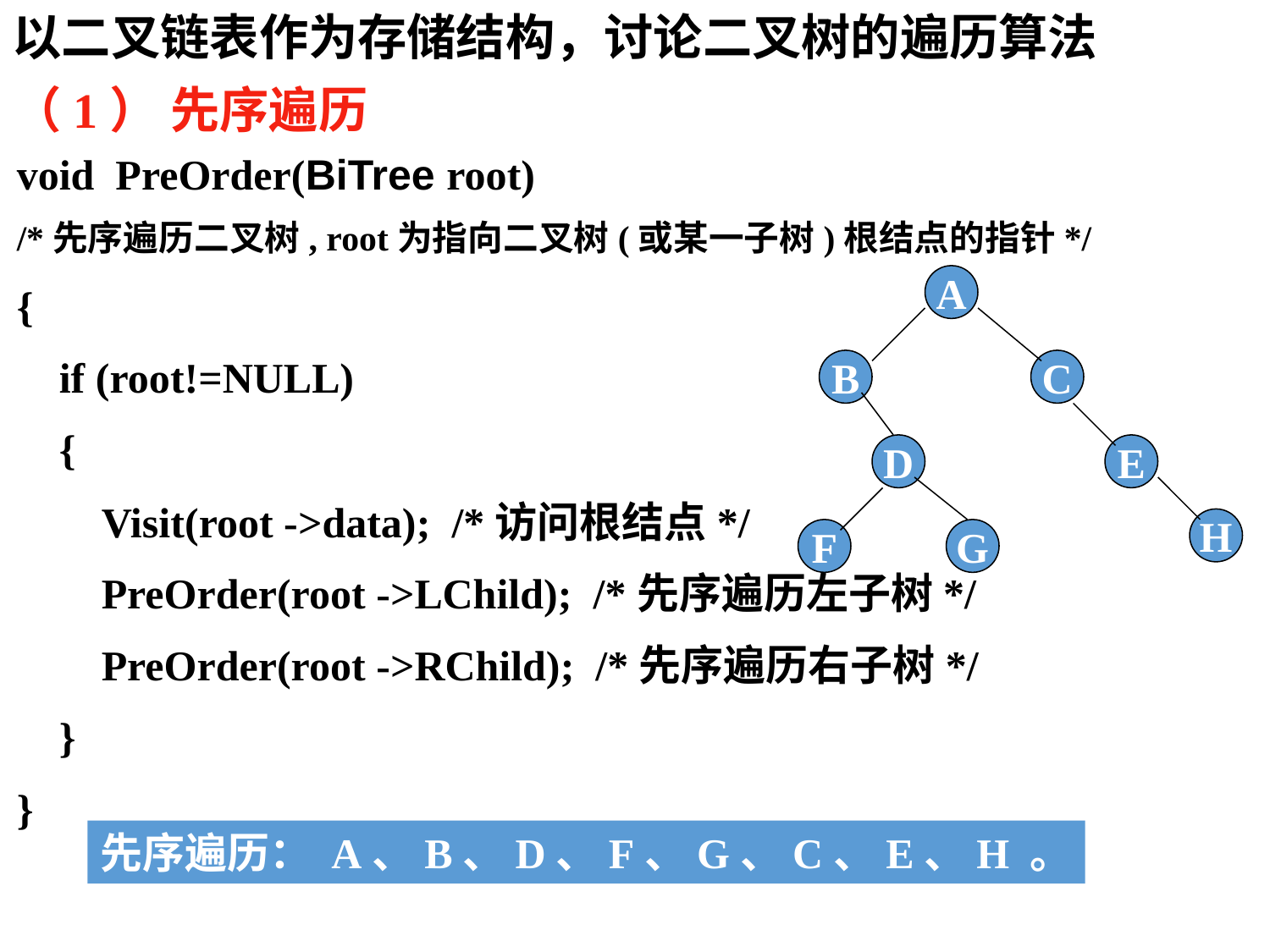

以二叉链表作为存储结构，讨论二叉树的遍历算法
（1） 先序遍历
void  PreOrder(BiTree root)
/*先序遍历二叉树, root为指向二叉树(或某一子树)根结点的指针*/
{
    if (root!=NULL)
    {
        Visit(root ->data);  /*访问根结点*/
        PreOrder(root ->LChild);  /*先序遍历左子树*/
        PreOrder(root ->RChild);  /*先序遍历右子树*/
    }
}
A

B
C

D
E

H
F
G
先序遍历： A、B、D、F、G、C、E、H 。